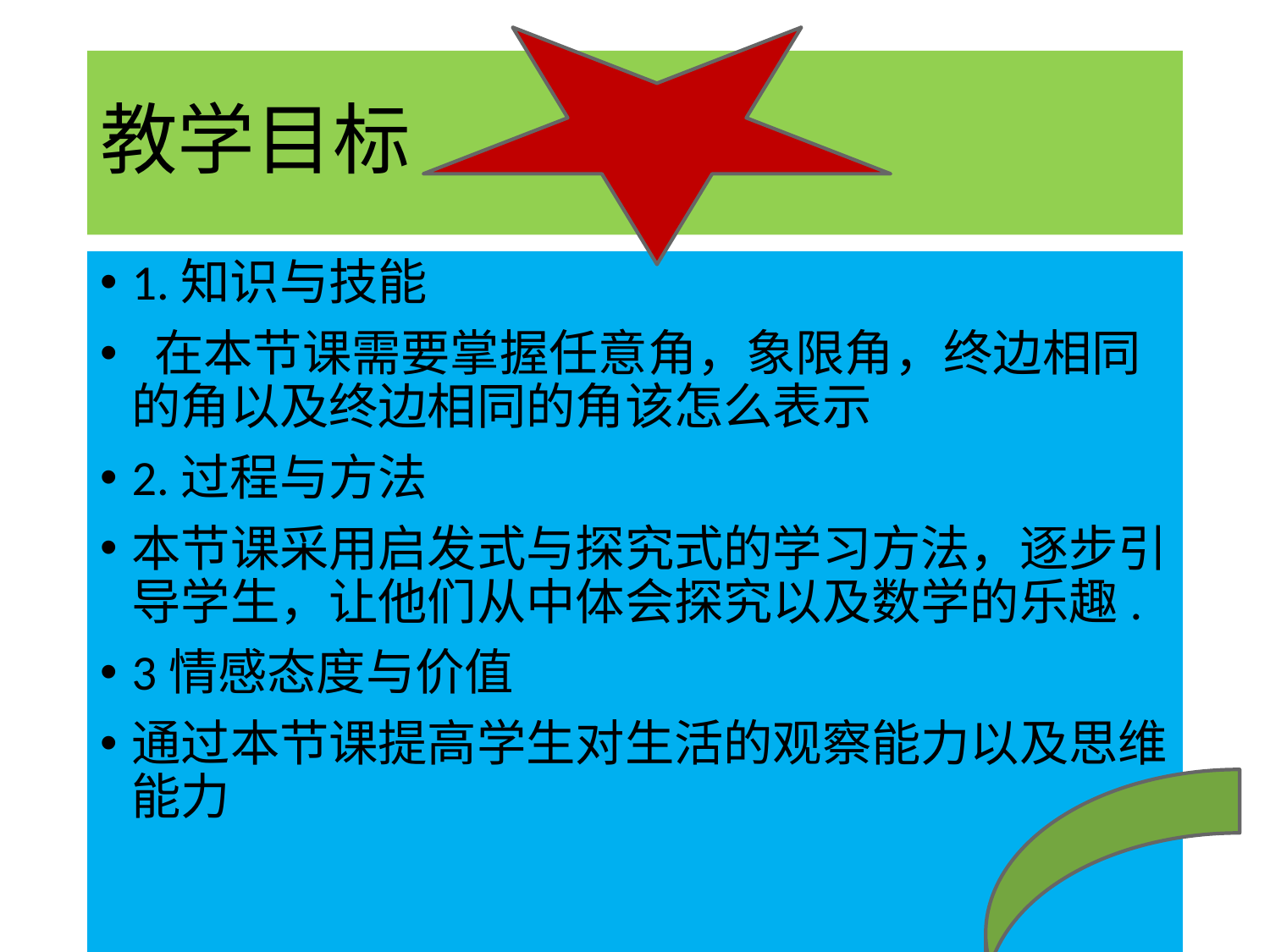

# 教学目标
1.知识与技能
 在本节课需要掌握任意角，象限角，终边相同的角以及终边相同的角该怎么表示
2.过程与方法
本节课采用启发式与探究式的学习方法，逐步引导学生，让他们从中体会探究以及数学的乐趣.
3情感态度与价值
通过本节课提高学生对生活的观察能力以及思维能力